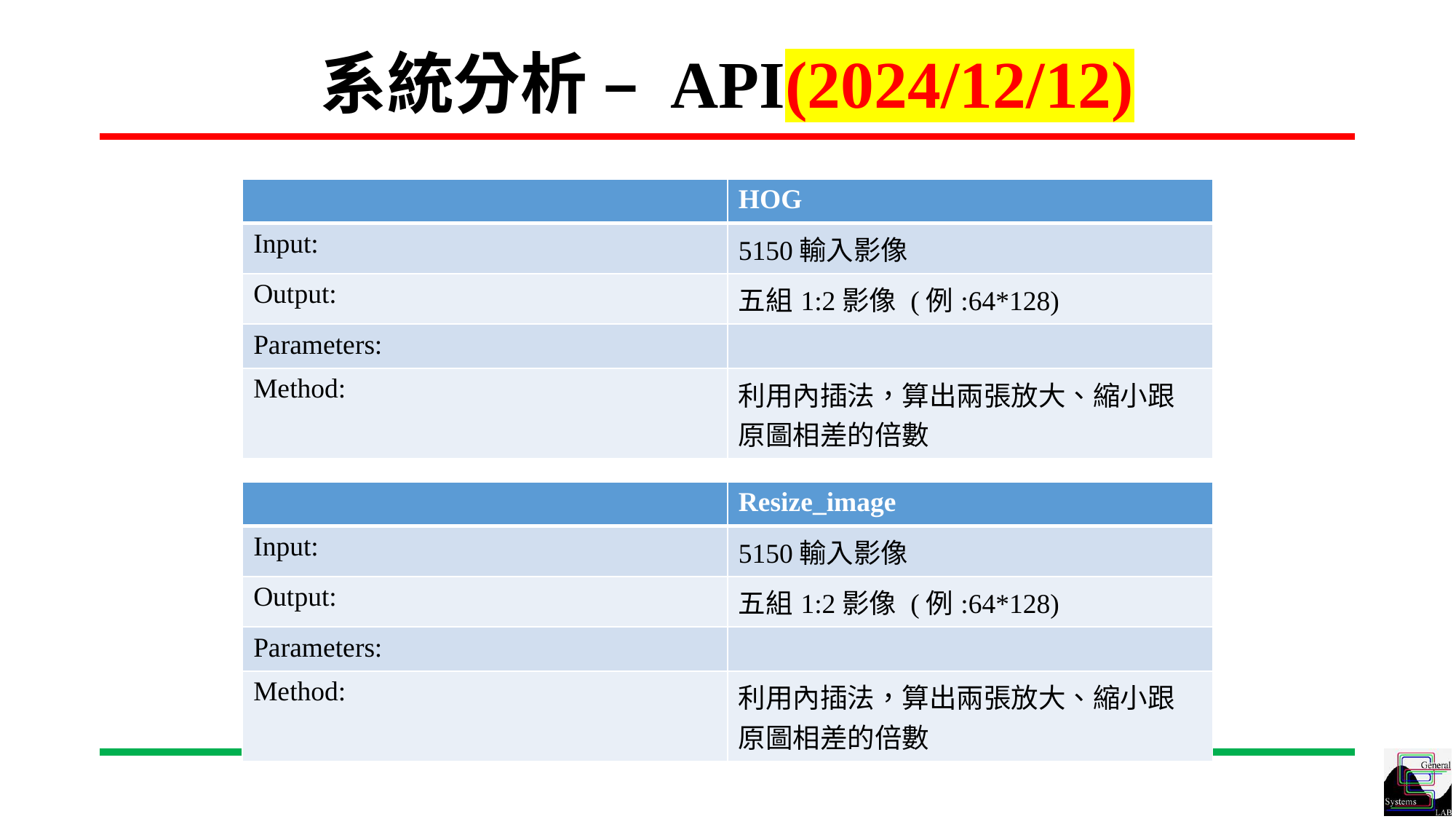

# 系統分析 – API(2024/12/12)
|  | HOG |
| --- | --- |
| Input: | 5150輸入影像 |
| Output: | 五組1:2影像 (例:64\*128) |
| Parameters: |  |
| Method: | 利用內插法，算出兩張放大、縮小跟原圖相差的倍數 |
|  | Resize\_image |
| --- | --- |
| Input: | 5150輸入影像 |
| Output: | 五組1:2影像 (例:64\*128) |
| Parameters: |  |
| Method: | 利用內插法，算出兩張放大、縮小跟原圖相差的倍數 |